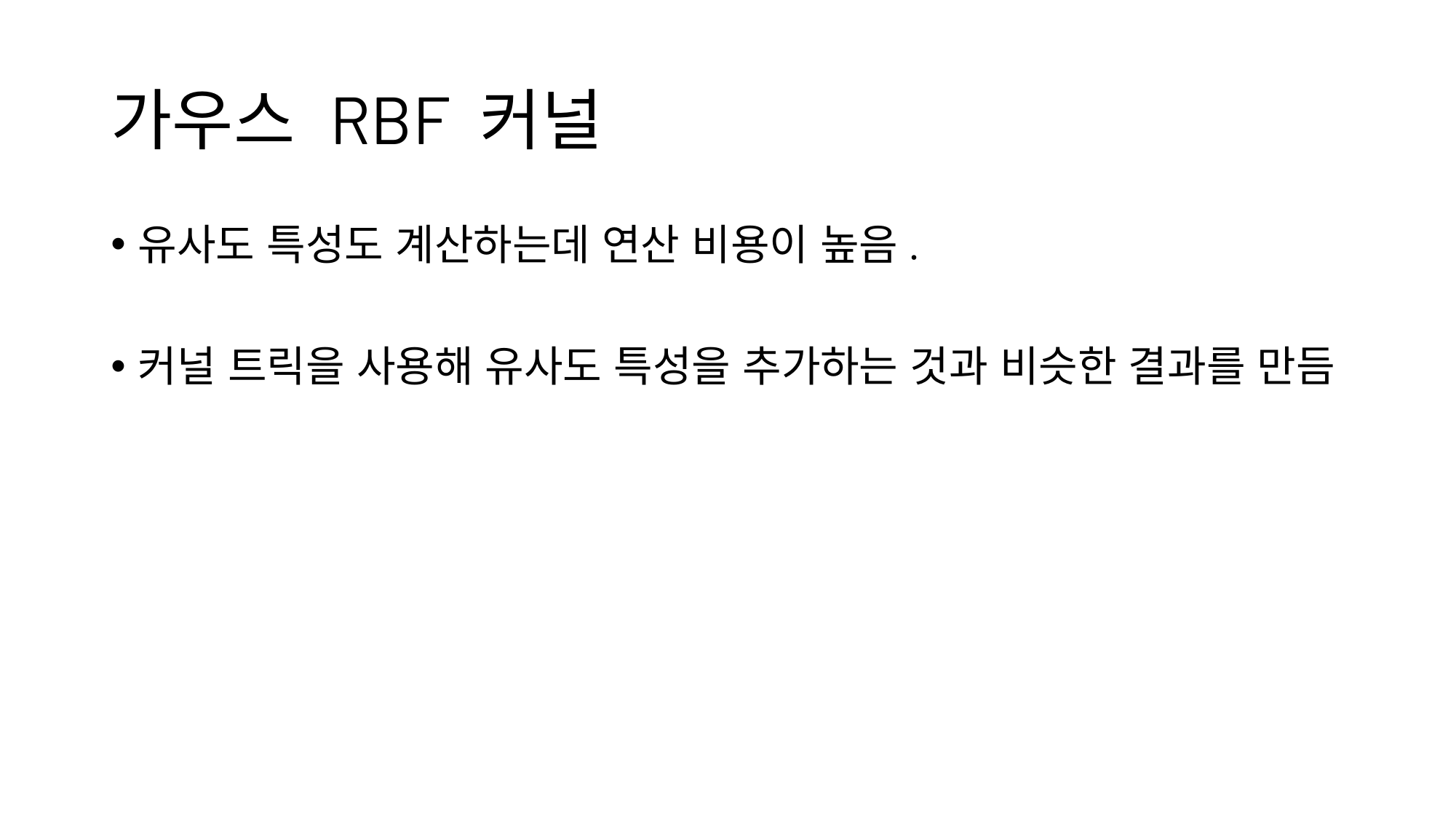

# 가우스 RBF 커널
유사도 특성도 계산하는데 연산 비용이 높음.

커널 트릭을 사용해 유사도 특성을 추가하는 것과 비슷한 결과를 만듬